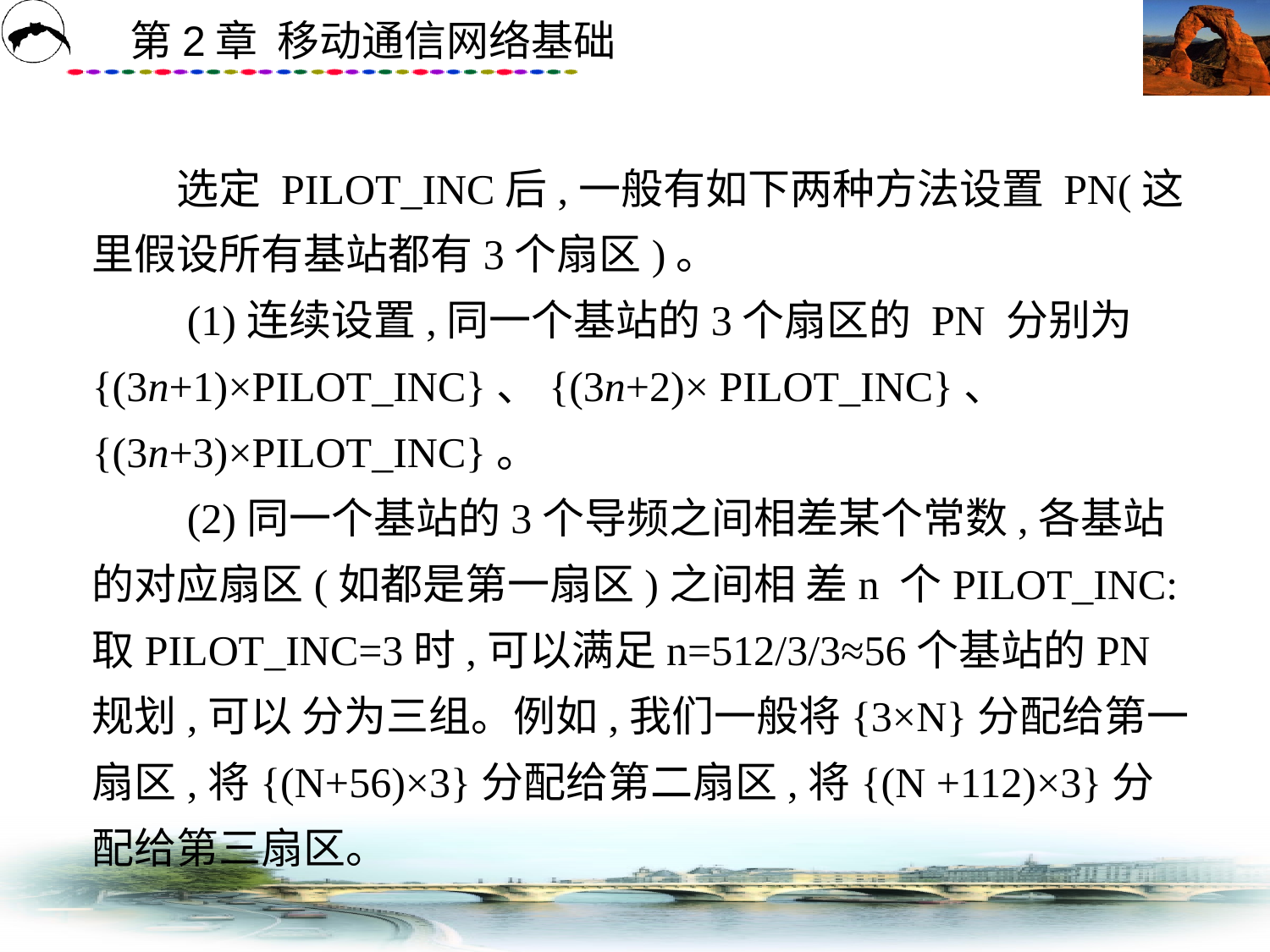

# 选定 PILOT_INC后,一般有如下两种方法设置 PN(这里假设所有基站都有3个扇区)。 　　(1)连续设置,同一个基站的3个扇区的 PN 分别为{(3n+1)×PILOT_INC}、{(3n+2)× PILOT_INC}、{(3n+3)×PILOT_INC}。 　　(2)同一个基站的3个导频之间相差某个常数,各基站的对应扇区(如都是第一扇区)之间相 差n 个PILOT_INC:取PILOT_INC=3时,可以满足n=512/3/3≈56个基站的PN 规划,可以 分为三组。例如,我们一般将{3×N}分配给第一扇区,将{(N+56)×3}分配给第二扇区,将{(N +112)×3}分配给第三扇区。